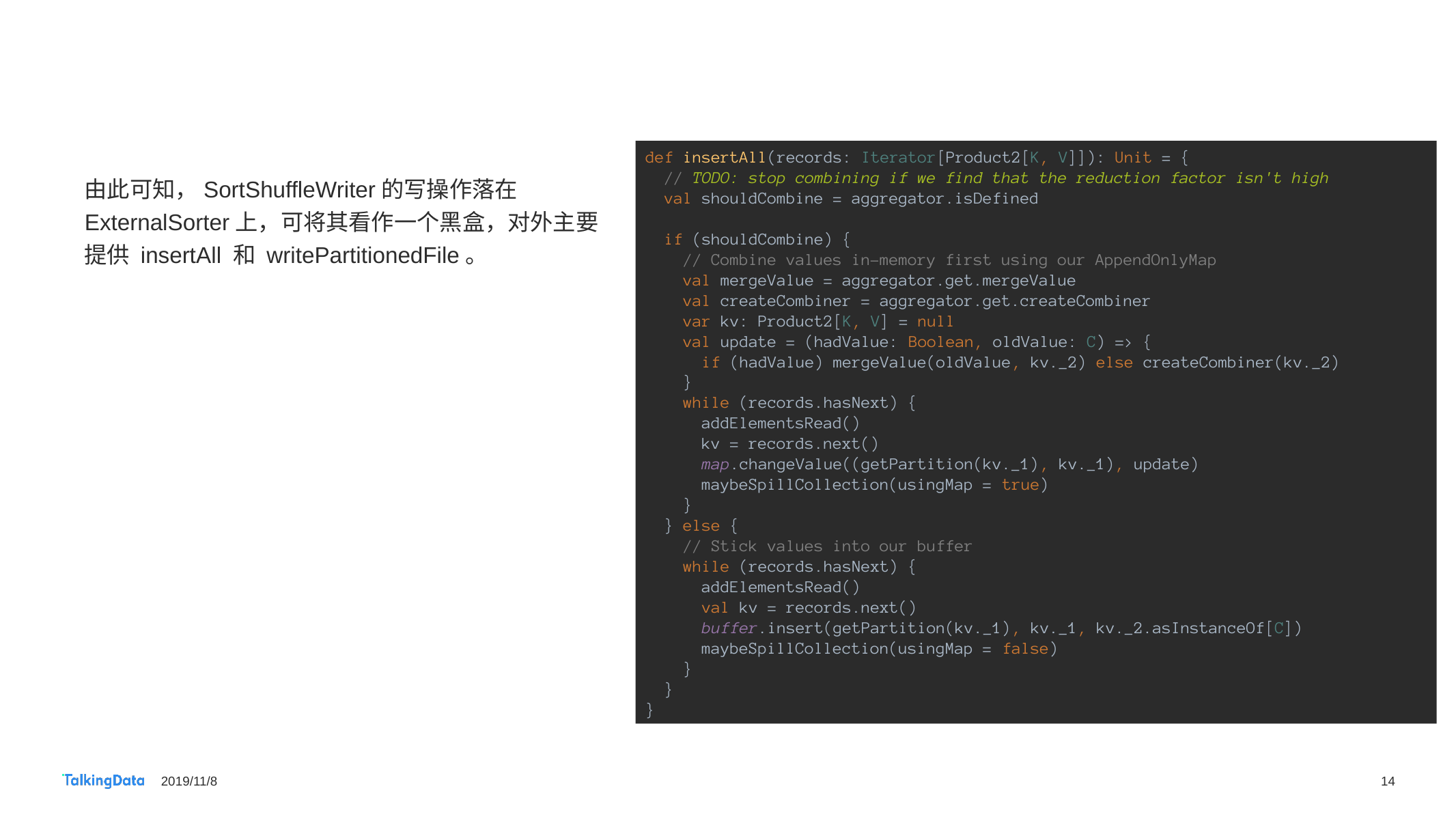

def insertAll(records: Iterator[Product2[K, V]]): Unit = {
  // TODO: stop combining if we find that the reduction factor isn't high
  val shouldCombine = aggregator.isDefined
  if (shouldCombine) {
    // Combine values in-memory first using our AppendOnlyMap
    val mergeValue = aggregator.get.mergeValue
    val createCombiner = aggregator.get.createCombiner
    var kv: Product2[K, V] = null
    val update = (hadValue: Boolean, oldValue: C) => {
      if (hadValue) mergeValue(oldValue, kv._2) else createCombiner(kv._2)
    }
    while (records.hasNext) {
      addElementsRead()
      kv = records.next()
      map.changeValue((getPartition(kv._1), kv._1), update)
      maybeSpillCollection(usingMap = true)
    }
  } else {
    // Stick values into our buffer
    while (records.hasNext) {
      addElementsRead()
      val kv = records.next()
      buffer.insert(getPartition(kv._1), kv._1, kv._2.asInstanceOf[C])
      maybeSpillCollection(usingMap = false)
    }
  }
}
由此可知，SortShuffleWriter的写操作落在ExternalSorter上，可将其看作一个黑盒，对外主要提供 insertAll 和 writePartitionedFile。